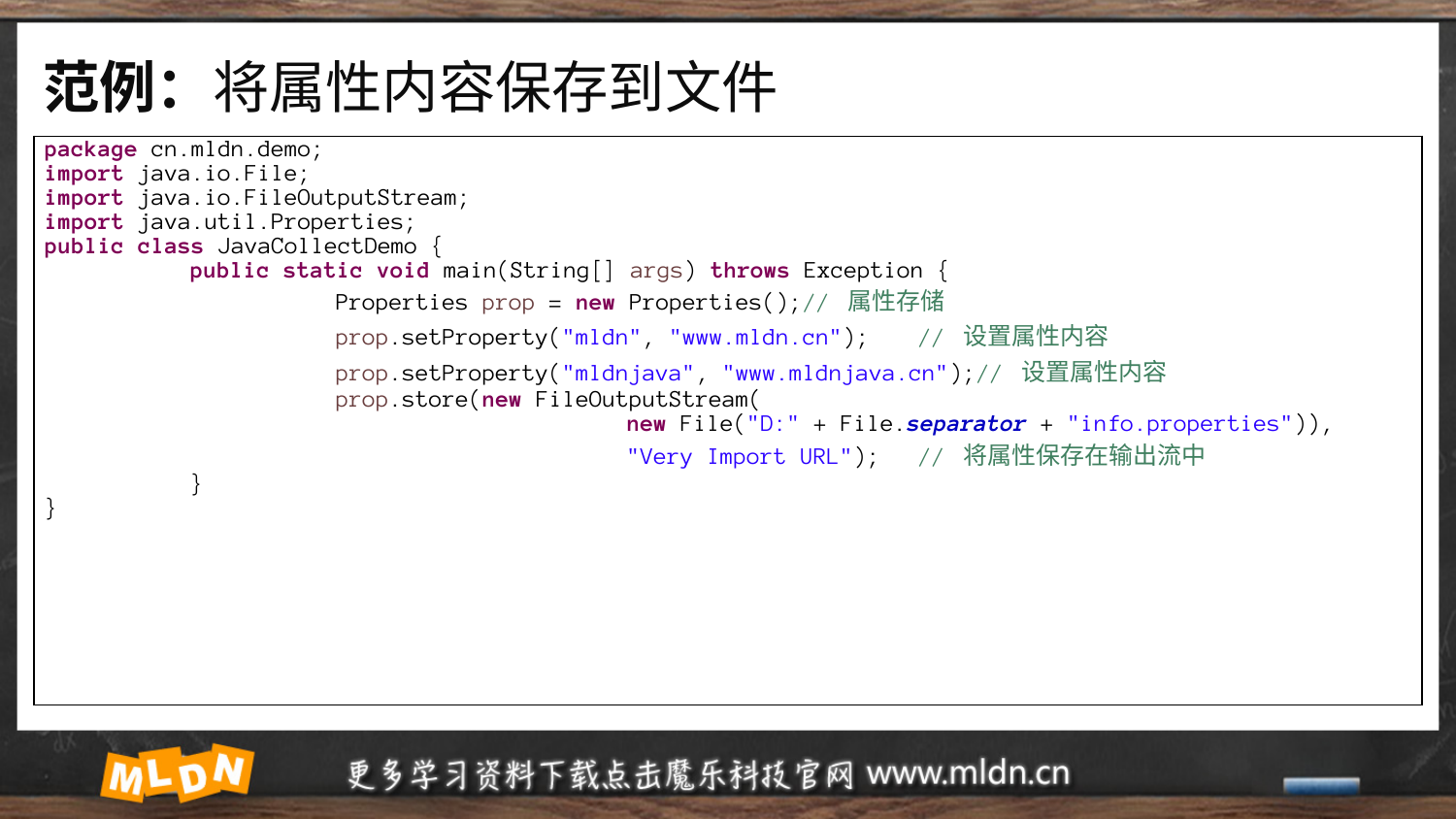

# 范例：将属性内容保存到文件
| package cn.mldn.demo; import java.io.File; import java.io.FileOutputStream; import java.util.Properties; public class JavaCollectDemo { public static void main(String[] args) throws Exception { Properties prop = new Properties();// 属性存储 prop.setProperty("mldn", "www.mldn.cn"); // 设置属性内容 prop.setProperty("mldnjava", "www.mldnjava.cn");// 设置属性内容 prop.store(new FileOutputStream( new File("D:" + File.separator + "info.properties")), "Very Import URL"); // 将属性保存在输出流中 } } |
| --- |